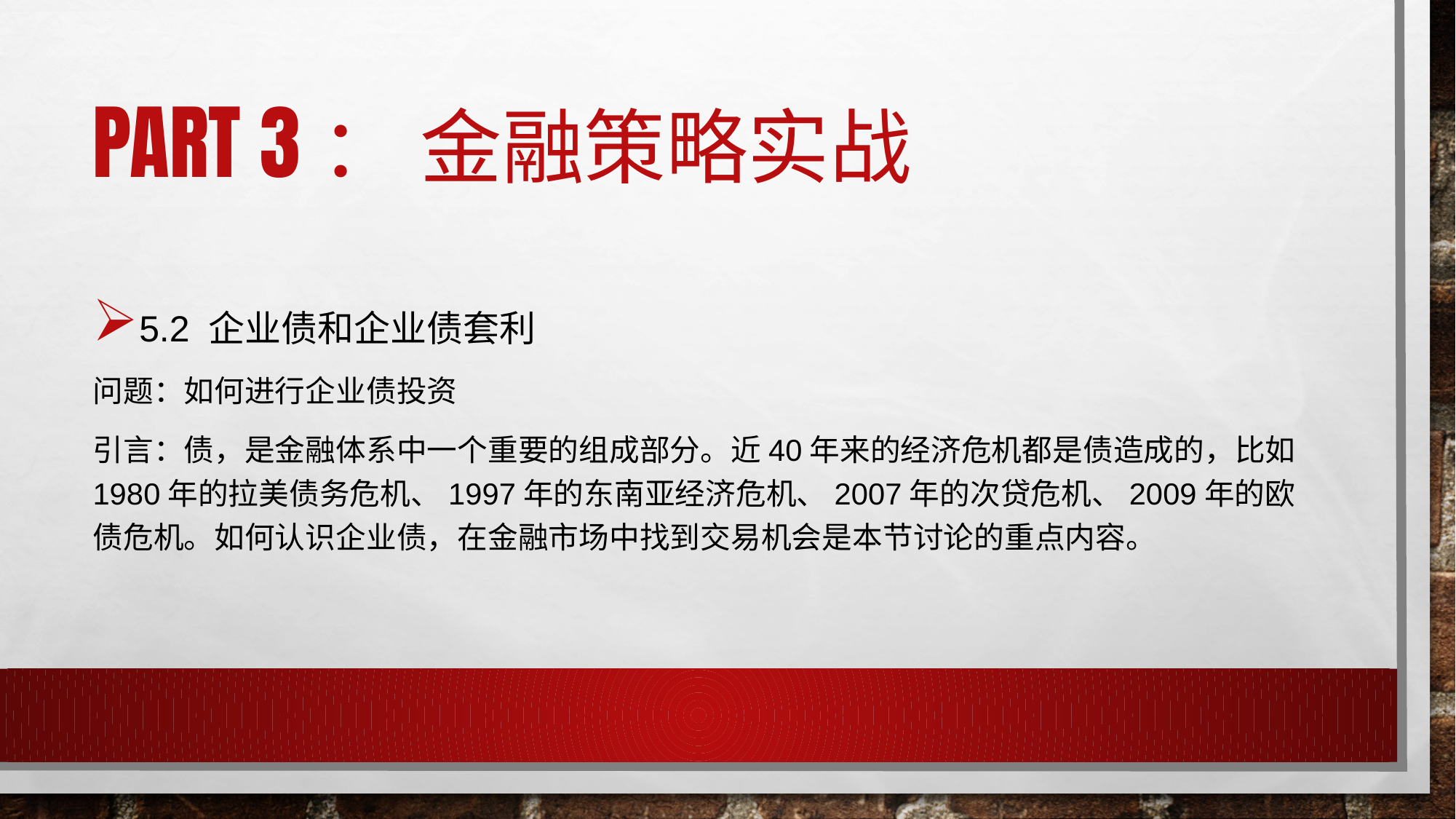

# Part 3： 金融策略实战
5.2 企业债和企业债套利
问题：如何进行企业债投资
引言：债，是金融体系中一个重要的组成部分。近40年来的经济危机都是债造成的，比如1980年的拉美债务危机、1997年的东南亚经济危机、2007年的次贷危机、2009年的欧债危机。如何认识企业债，在金融市场中找到交易机会是本节讨论的重点内容。